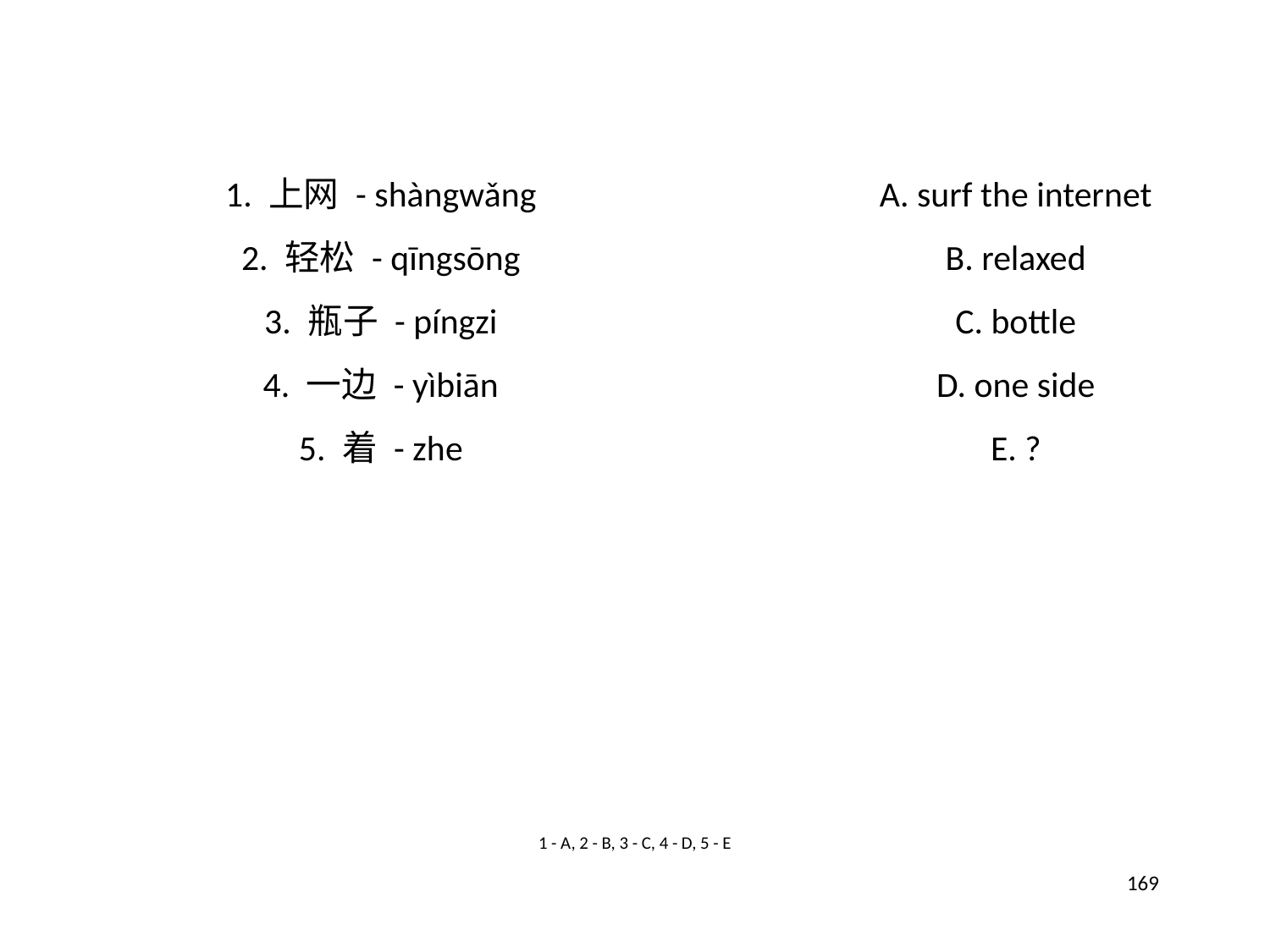

1. 上网 - shàngwǎng

A. surf the internet

2. 轻松 - qīngsōng

B. relaxed

3. 瓶子 - píngzi

C. bottle

4. 一边 - yìbiān

D. one side

5. 着 - zhe

E. ?
1 - A, 2 - B, 3 - C, 4 - D, 5 - E

169